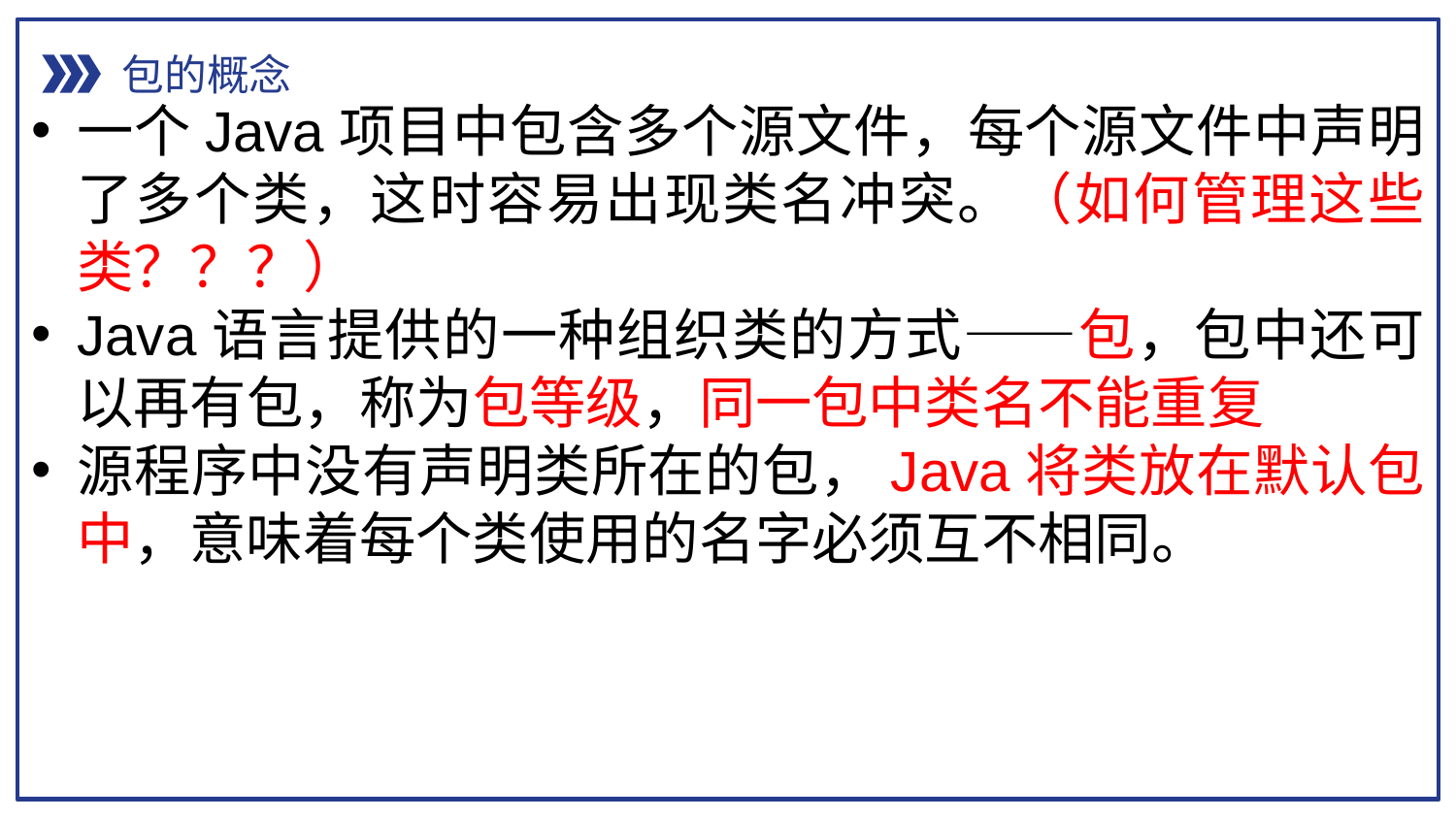

包的概念

一个Java项目中包含多个源文件，每个源文件中声明了多个类，这时容易出现类名冲突。（如何管理这些类？？？）
Java语言提供的一种组织类的方式——包，包中还可以再有包，称为包等级，同一包中类名不能重复
源程序中没有声明类所在的包，Java将类放在默认包中，意味着每个类使用的名字必须互不相同。